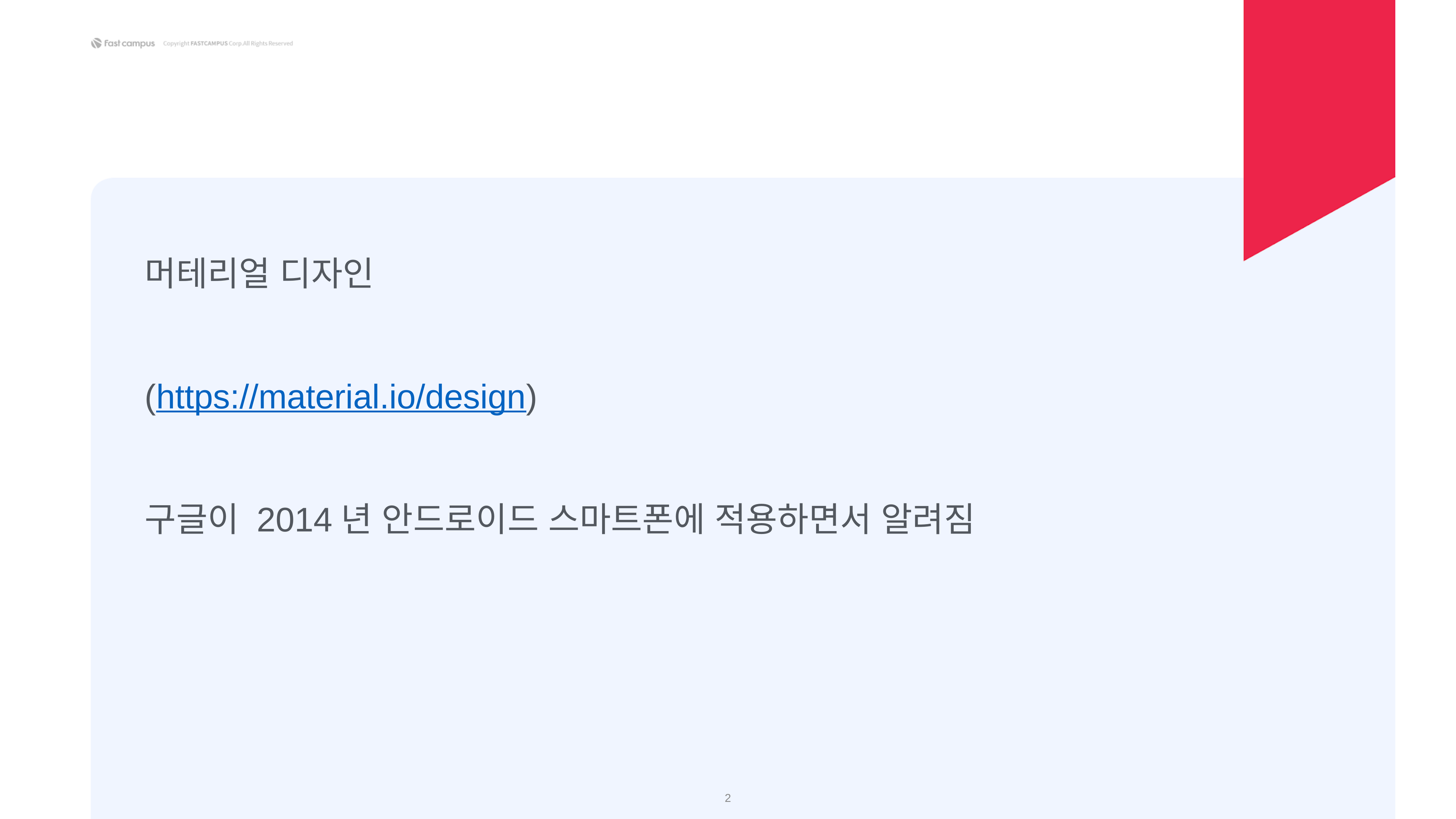

머테리얼 디자인

(https://material.io/design)

구글이 2014년 안드로이드 스마트폰에 적용하면서 알려짐
2